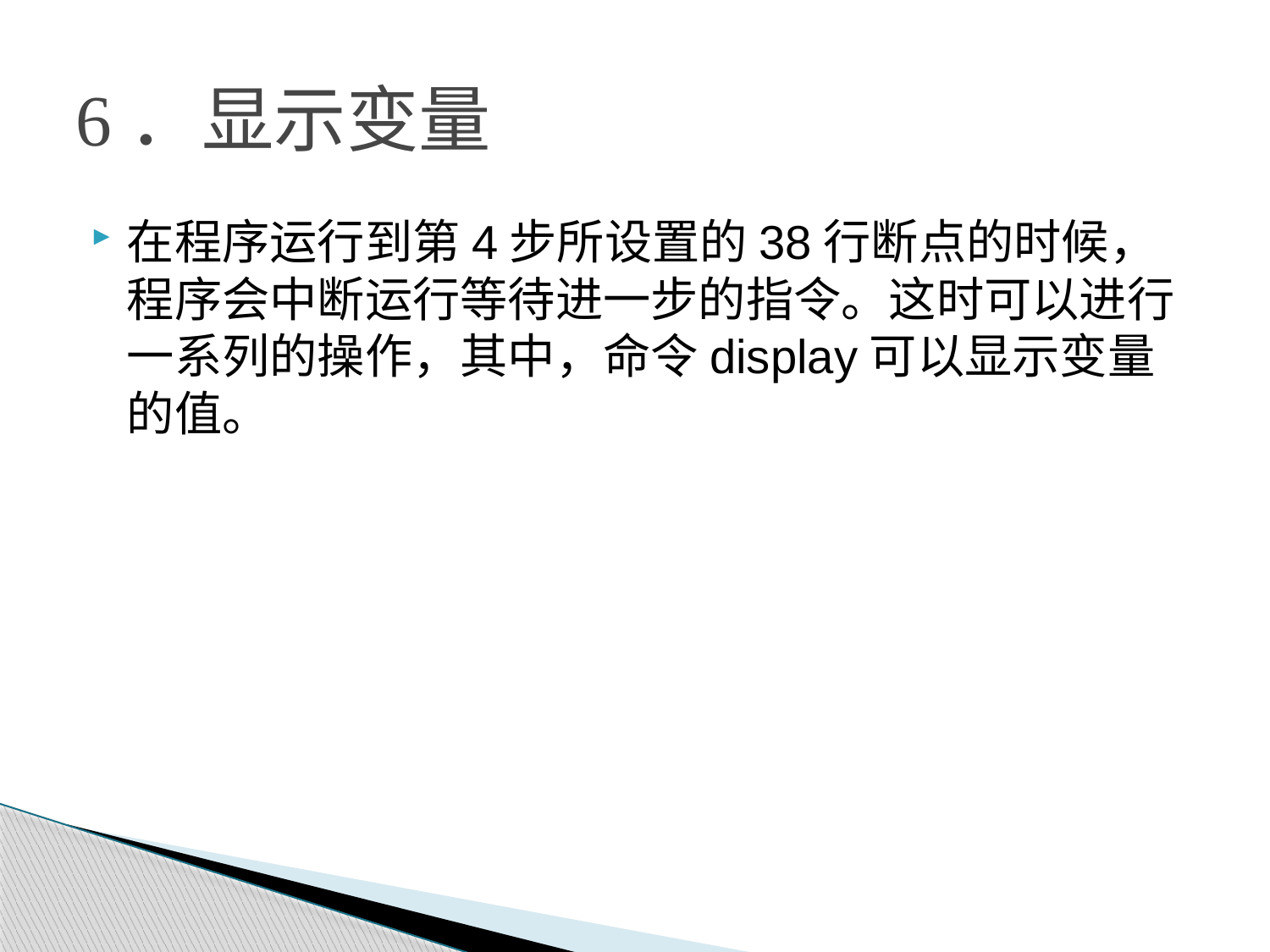

# 6．显示变量
在程序运行到第4步所设置的38行断点的时候，程序会中断运行等待进一步的指令。这时可以进行一系列的操作，其中，命令display可以显示变量的值。